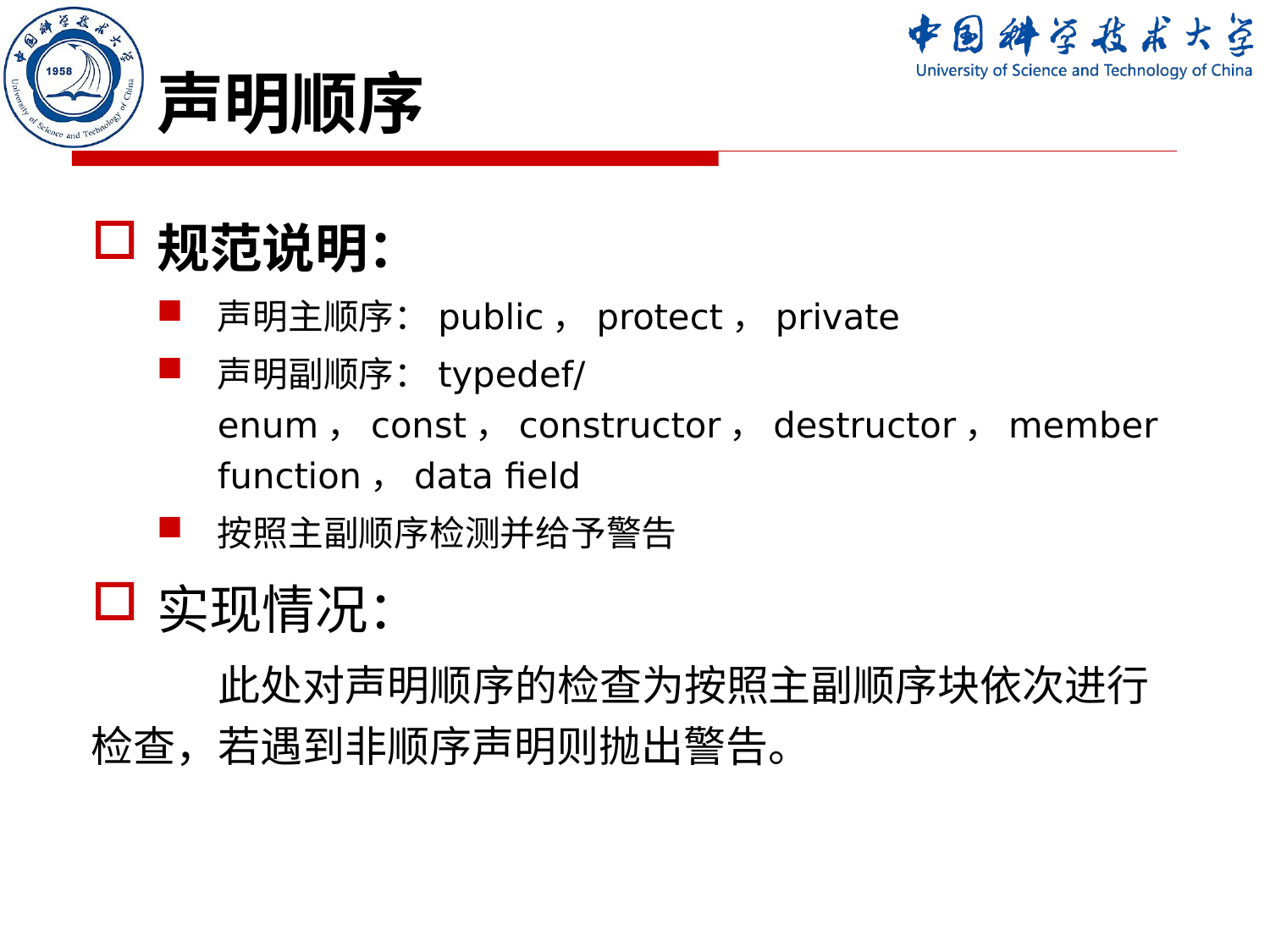

# 声明顺序
规范说明：
声明主顺序：public，protect，private
声明副顺序：typedef/enum，const，constructor，destructor，member function，data field
按照主副顺序检测并给予警告
实现情况：
	此处对声明顺序的检查为按照主副顺序块依次进行检查，若遇到非顺序声明则抛出警告。

19